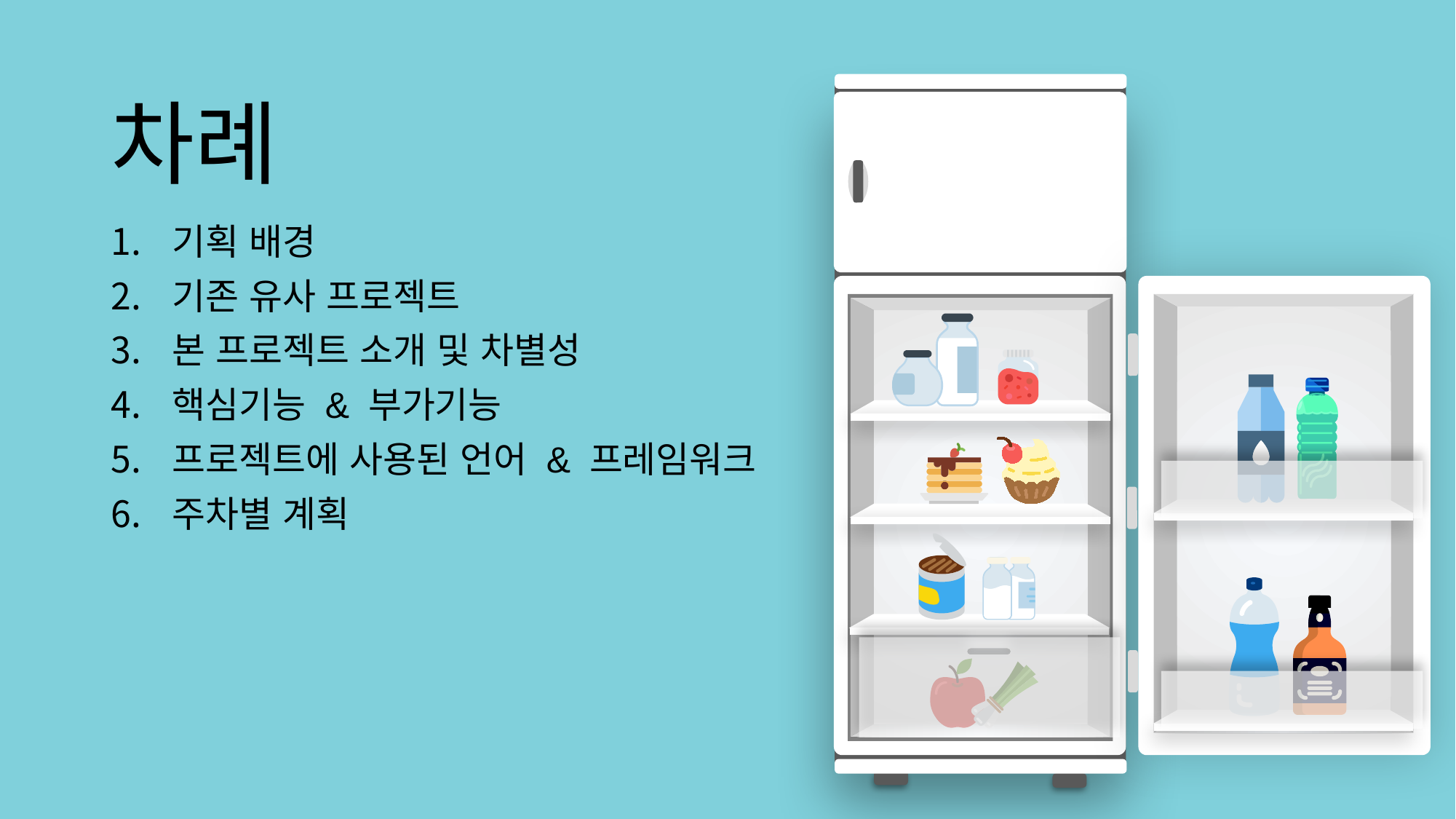

차례

기획 배경
기존 유사 프로젝트
본 프로젝트 소개 및 차별성
핵심기능 & 부가기능
프로젝트에 사용된 언어 & 프레임워크
주차별 계획